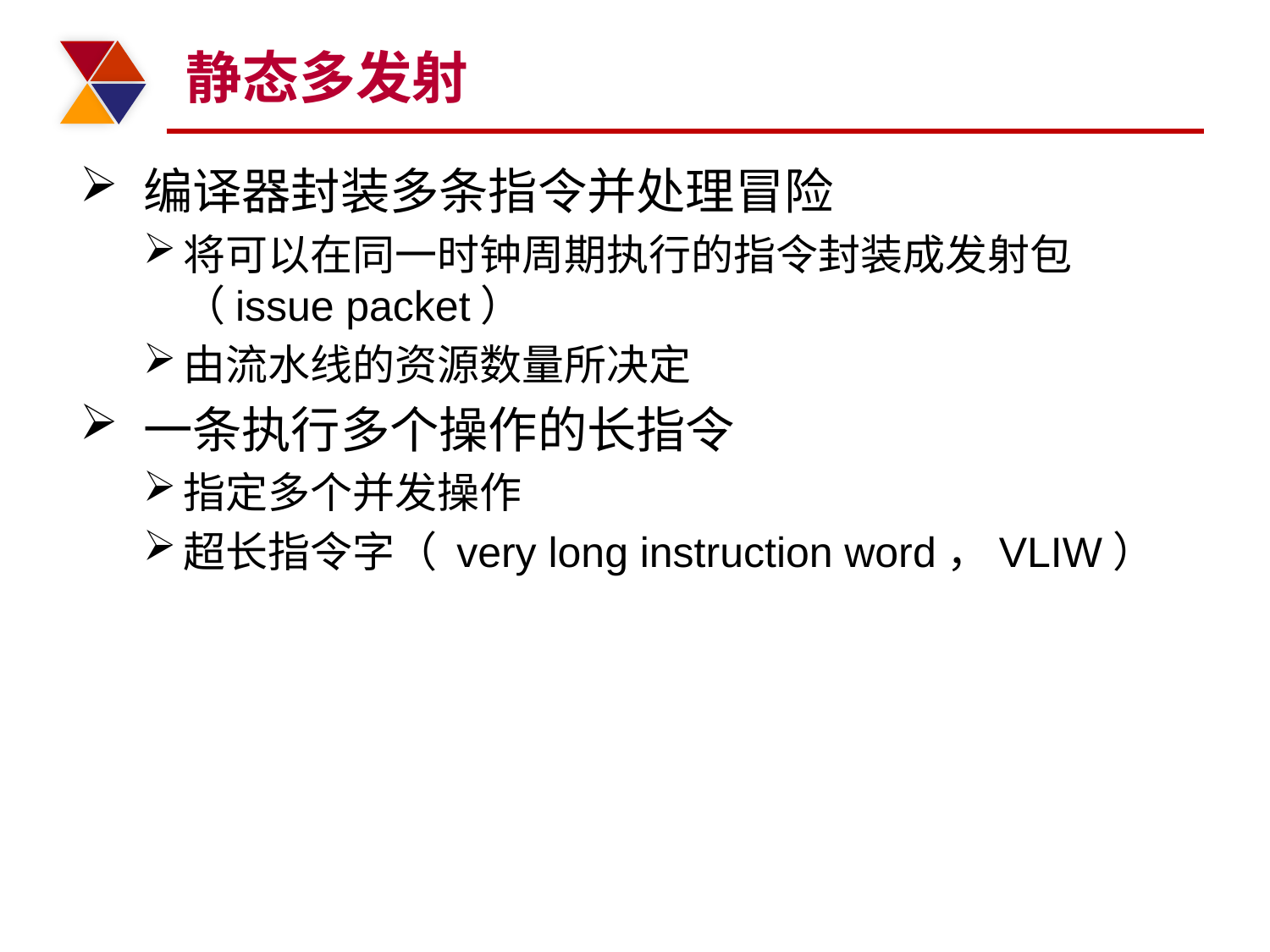

# 静态多发射
编译器封装多条指令并处理冒险
将可以在同一时钟周期执行的指令封装成发射包（issue packet）
由流水线的资源数量所决定
一条执行多个操作的长指令
指定多个并发操作
超长指令字（ very long instruction word，VLIW）